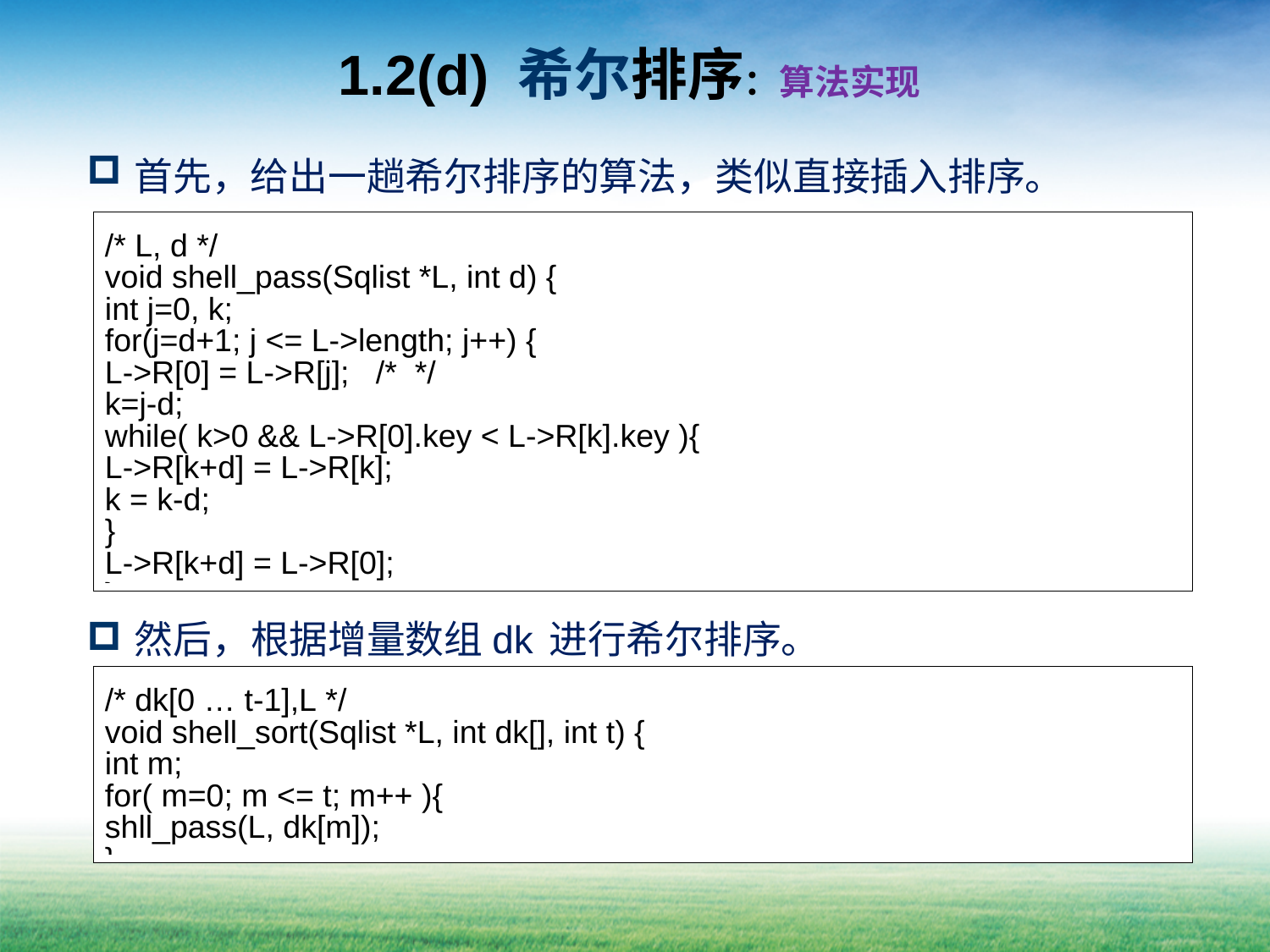

# 1.2(d) 希尔排序：算法实现
首先，给出一趟希尔排序的算法，类似直接插入排序。

然后，根据增量数组dk 进行希尔排序。